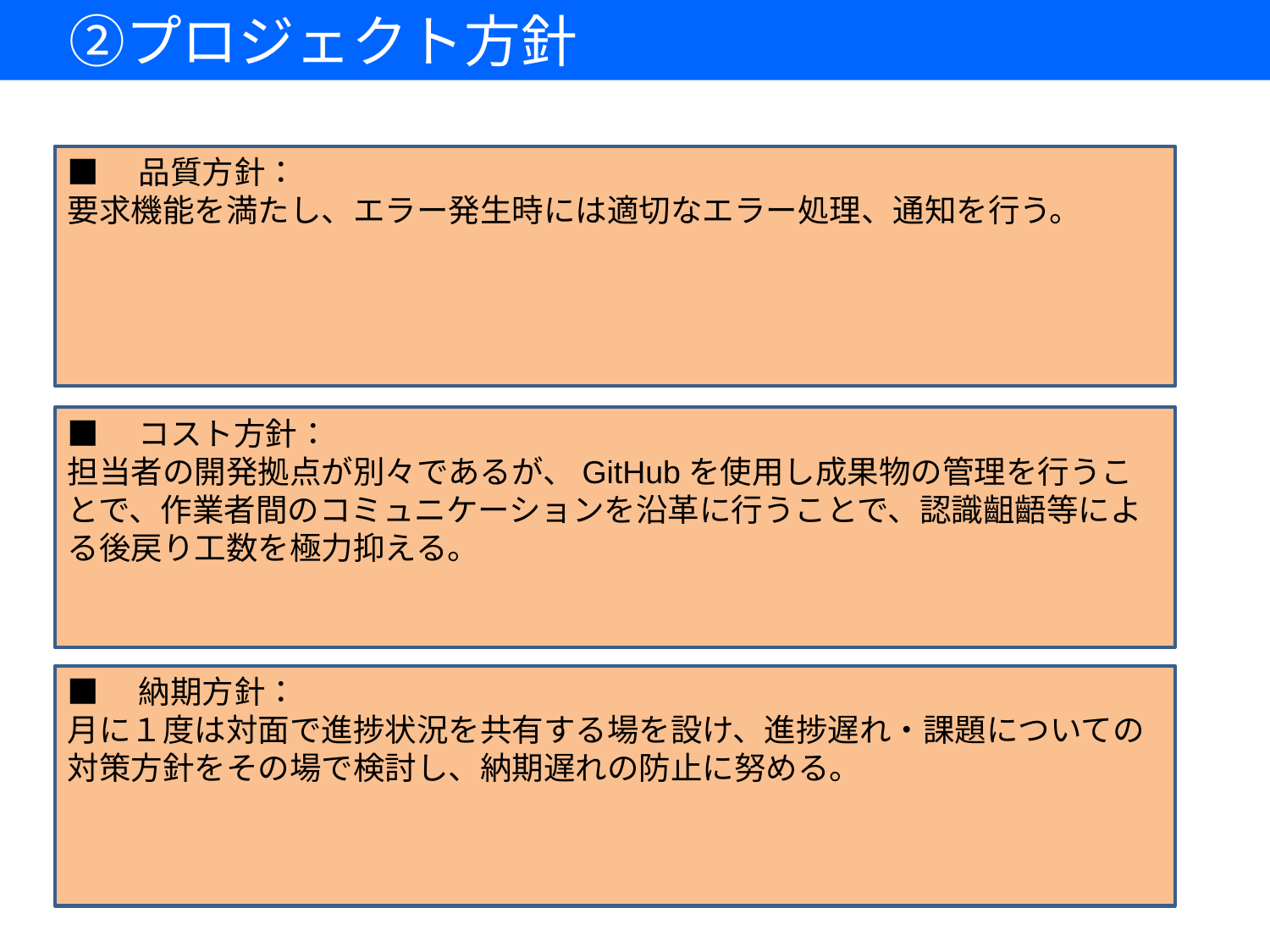

②プロジェクト方針
■　品質方針：
要求機能を満たし、エラー発生時には適切なエラー処理、通知を行う。
■　コスト方針：
担当者の開発拠点が別々であるが、GitHubを使用し成果物の管理を行うことで、作業者間のコミュニケーションを沿革に行うことで、認識齟齬等による後戻り工数を極力抑える。
■　納期方針：
月に１度は対面で進捗状況を共有する場を設け、進捗遅れ・課題についての対策方針をその場で検討し、納期遅れの防止に努める。